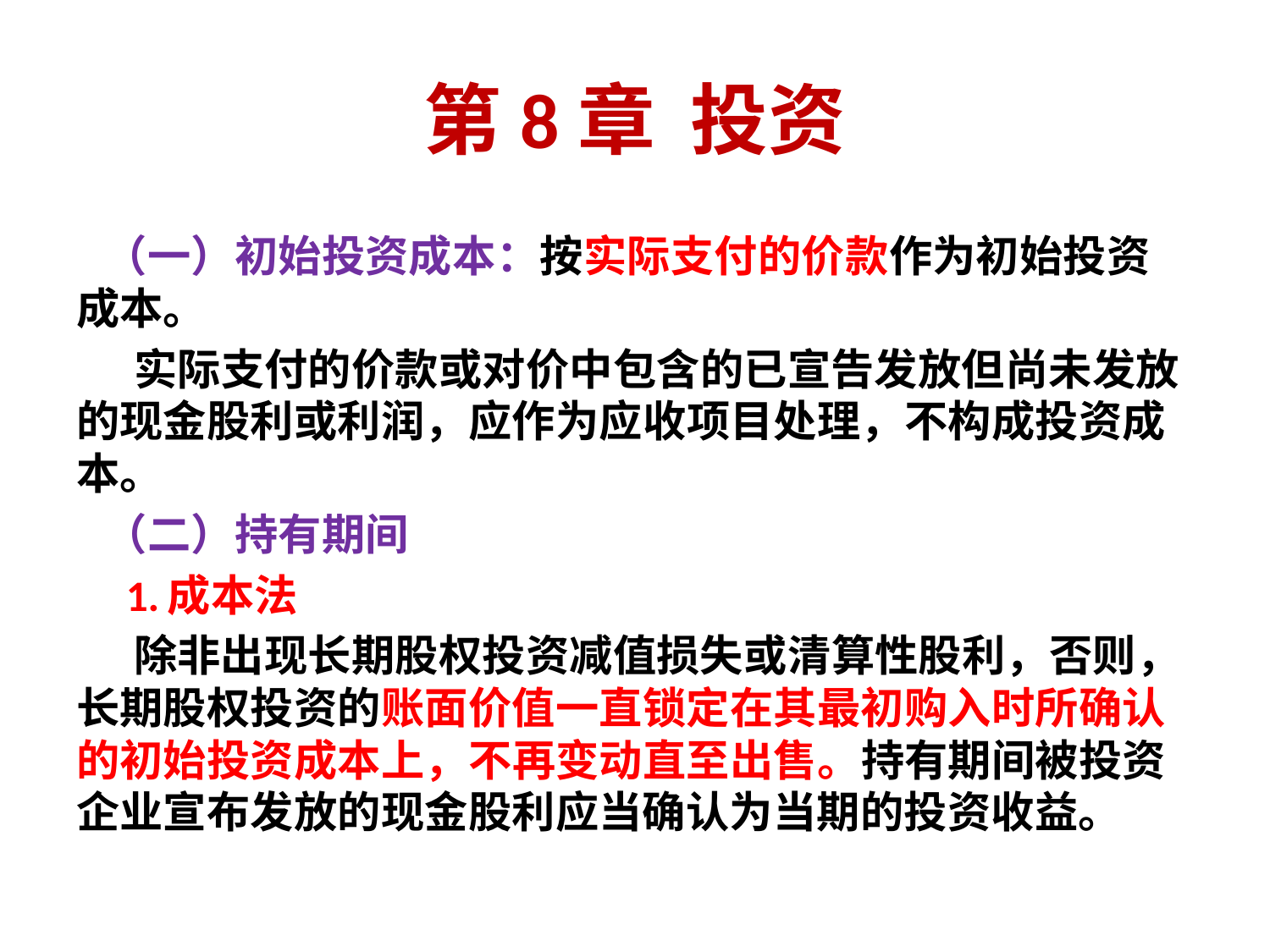

# 第8章  投资
  （一）初始投资成本：按实际支付的价款作为初始投资成本。
     实际支付的价款或对价中包含的已宣告发放但尚未发放的现金股利或利润，应作为应收项目处理，不构成投资成本。
  （二）持有期间
     1.成本法
     除非出现长期股权投资减值损失或清算性股利，否则，长期股权投资的账面价值一直锁定在其最初购入时所确认的初始投资成本上，不再变动直至出售。持有期间被投资企业宣布发放的现金股利应当确认为当期的投资收益。